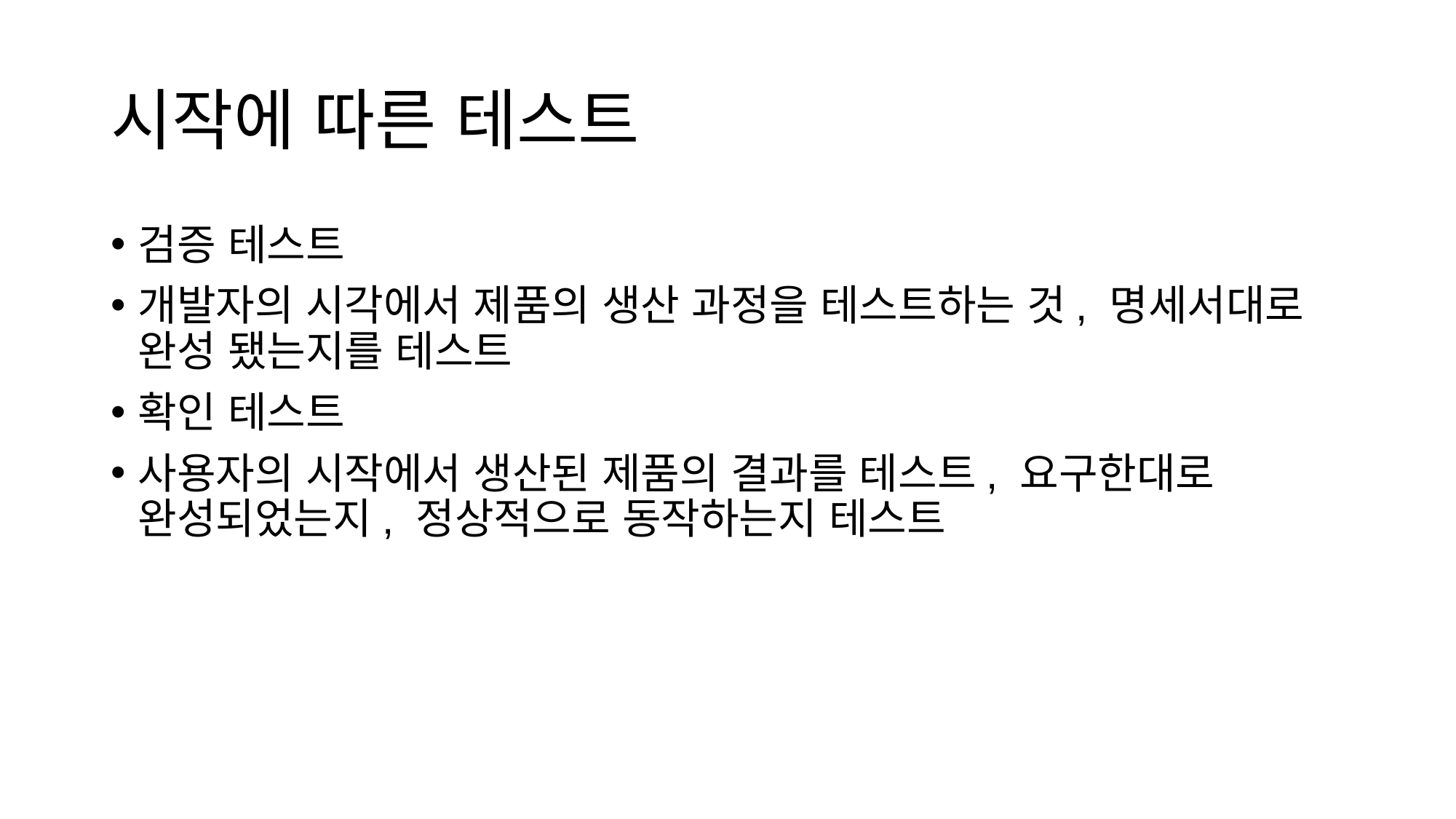

# 시작에 따른 테스트
검증 테스트
개발자의 시각에서 제품의 생산 과정을 테스트하는 것, 명세서대로 완성 됐는지를 테스트
확인 테스트
사용자의 시작에서 생산된 제품의 결과를 테스트, 요구한대로 완성되었는지, 정상적으로 동작하는지 테스트